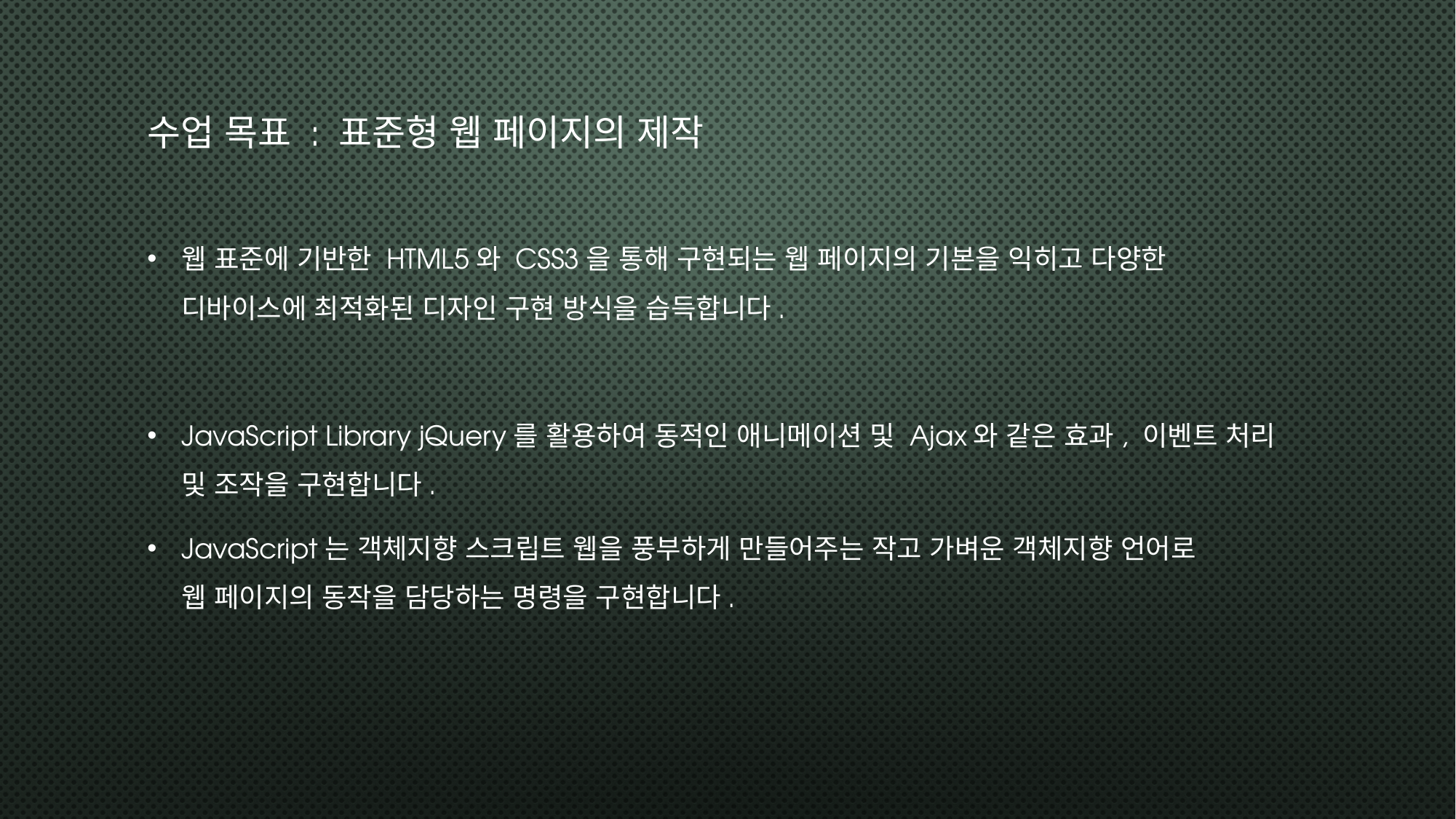

# 수업 목표 : 표준형 웹 페이지의 제작
웹 표준에 기반한 HTML5와 CSS3을 통해 구현되는 웹 페이지의 기본을 익히고 다양한
디바이스에 최적화된 디자인 구현 방식을 습득합니다.

JavaScript Library jQuery를 활용하여 동적인 애니메이션 및 Ajax와 같은 효과, 이벤트 처리
및 조작을 구현합니다.
JavaScript는 객체지향 스크립트 웹을 풍부하게 만들어주는 작고 가벼운 객체지향 언어로
웹 페이지의 동작을 담당하는 명령을 구현합니다.